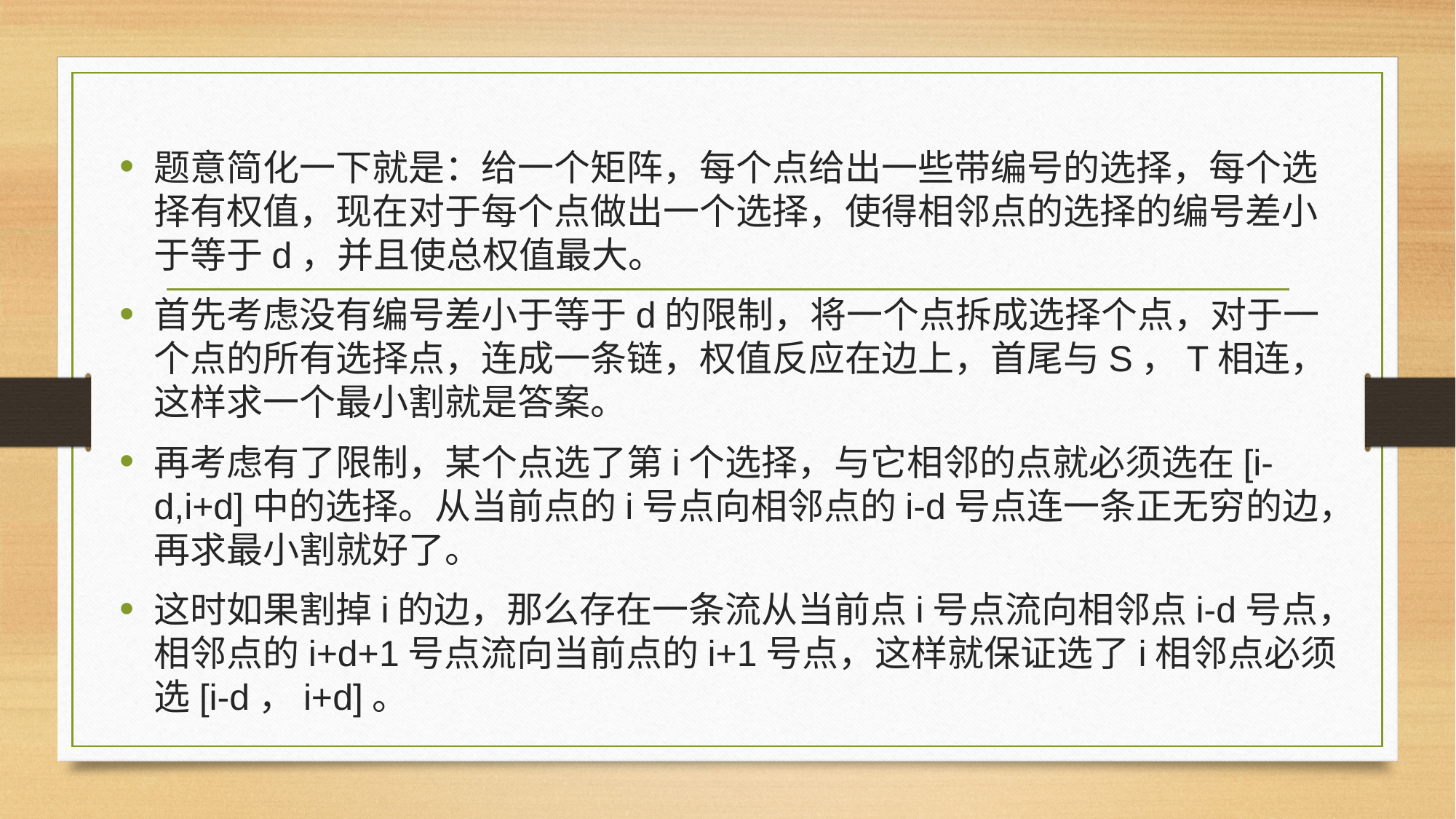

题意简化一下就是：给一个矩阵，每个点给出一些带编号的选择，每个选择有权值，现在对于每个点做出一个选择，使得相邻点的选择的编号差小于等于d，并且使总权值最大。
首先考虑没有编号差小于等于d的限制，将一个点拆成选择个点，对于一个点的所有选择点，连成一条链，权值反应在边上，首尾与S，T相连，这样求一个最小割就是答案。
再考虑有了限制，某个点选了第i个选择，与它相邻的点就必须选在[i-d,i+d]中的选择。从当前点的i号点向相邻点的i-d号点连一条正无穷的边，再求最小割就好了。
这时如果割掉i的边，那么存在一条流从当前点i号点流向相邻点i-d号点，相邻点的i+d+1号点流向当前点的i+1号点，这样就保证选了i相邻点必须选[i-d，i+d]。